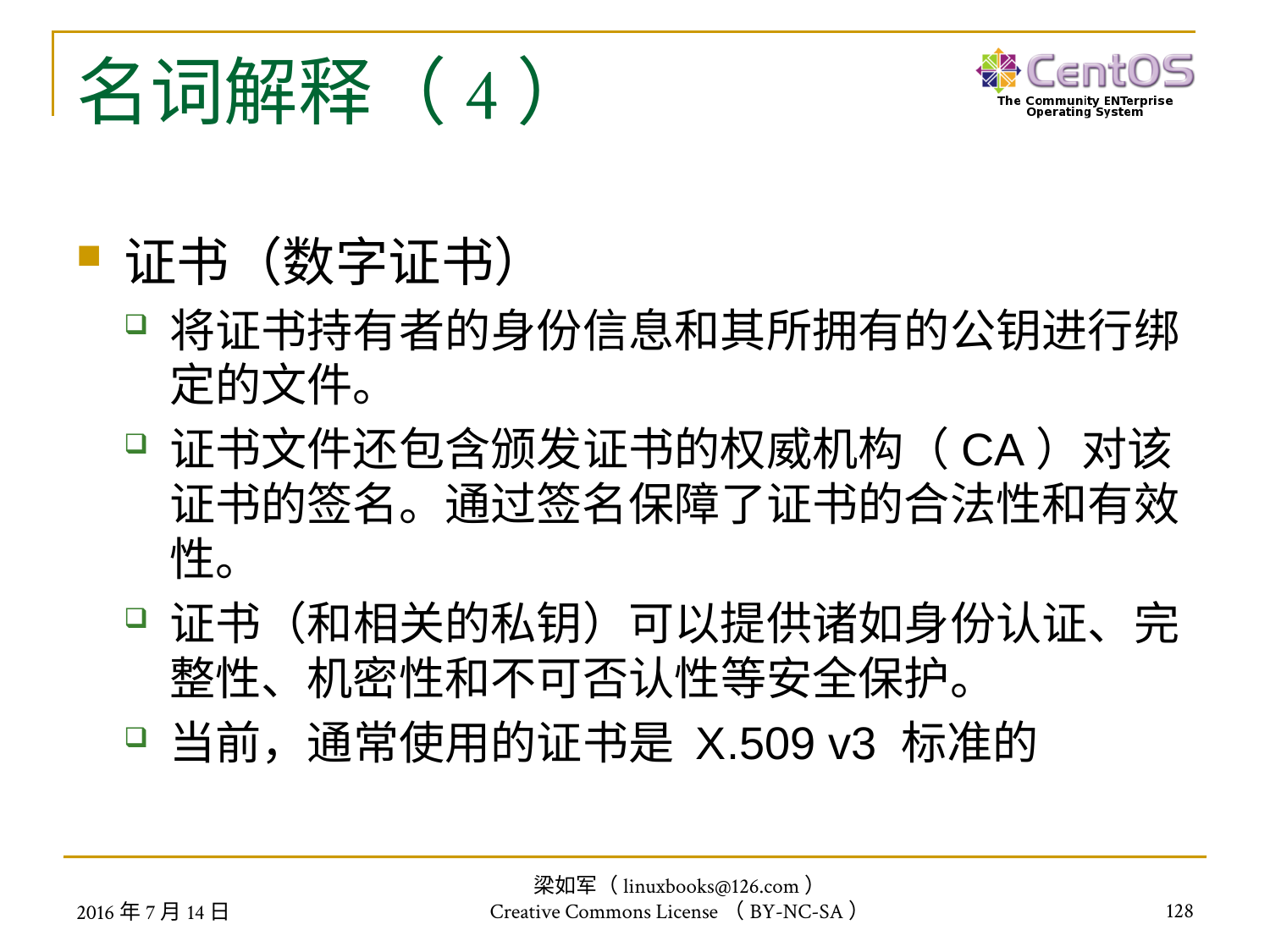

# 名词解释（4）
证书（数字证书）
将证书持有者的身份信息和其所拥有的公钥进行绑定的文件。
证书文件还包含颁发证书的权威机构（CA）对该证书的签名。通过签名保障了证书的合法性和有效性。
证书（和相关的私钥）可以提供诸如身份认证、完整性、机密性和不可否认性等安全保护。
当前，通常使用的证书是 X.509 v3 标准的

梁如军（linuxbooks@126.com）
Creative Commons License（BY-NC-SA）
2016年7月14日
128